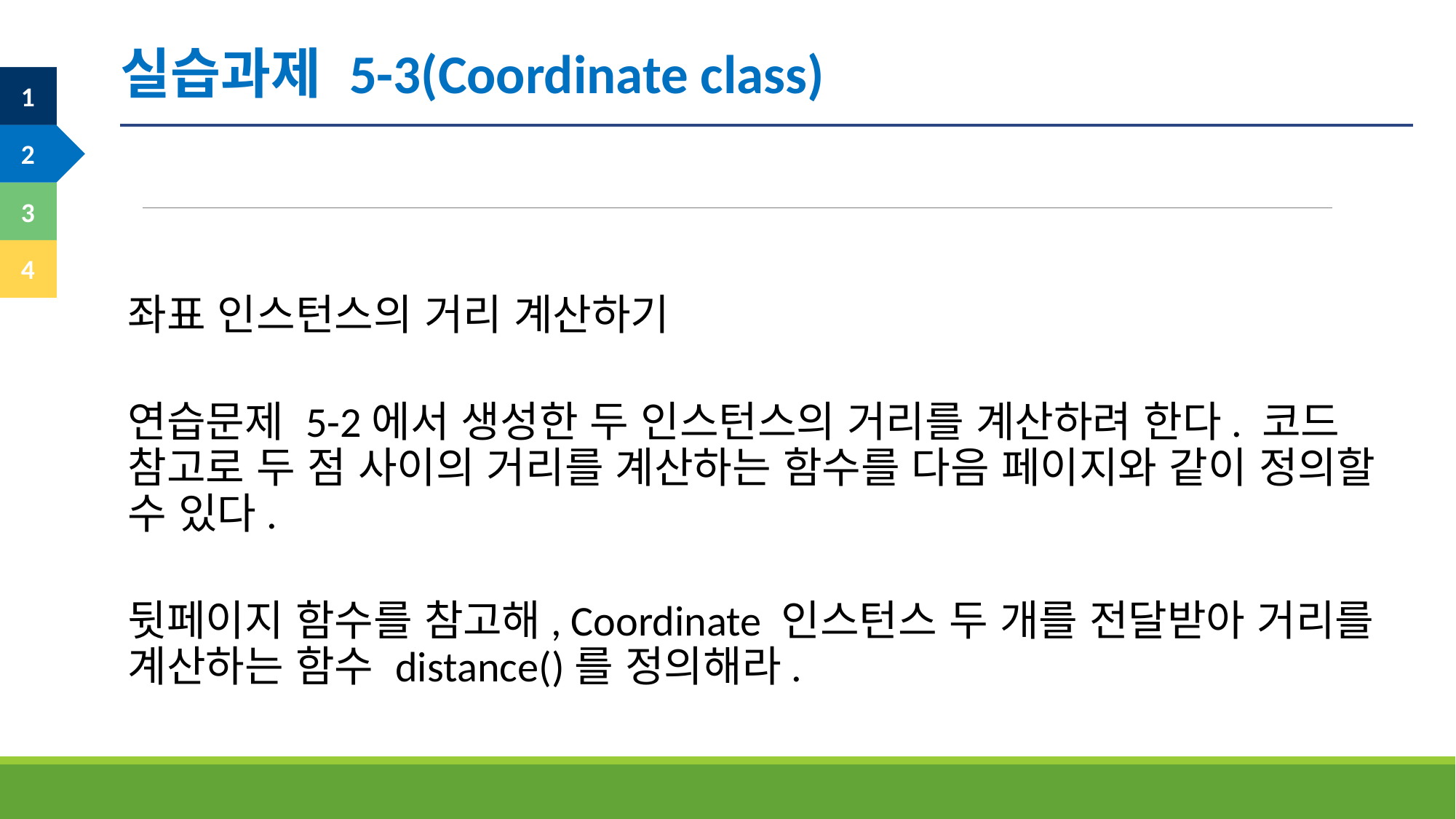

실습과제 5-3(Coordinate class)

좌표 인스턴스의 거리 계산하기

연습문제 5-2에서 생성한 두 인스턴스의 거리를 계산하려 한다. 코드 참고로 두 점 사이의 거리를 계산하는 함수를 다음 페이지와 같이 정의할 수 있다.

뒷페이지 함수를 참고해, Coordinate 인스턴스 두 개를 전달받아 거리를 계산하는 함수 distance()를 정의해라.